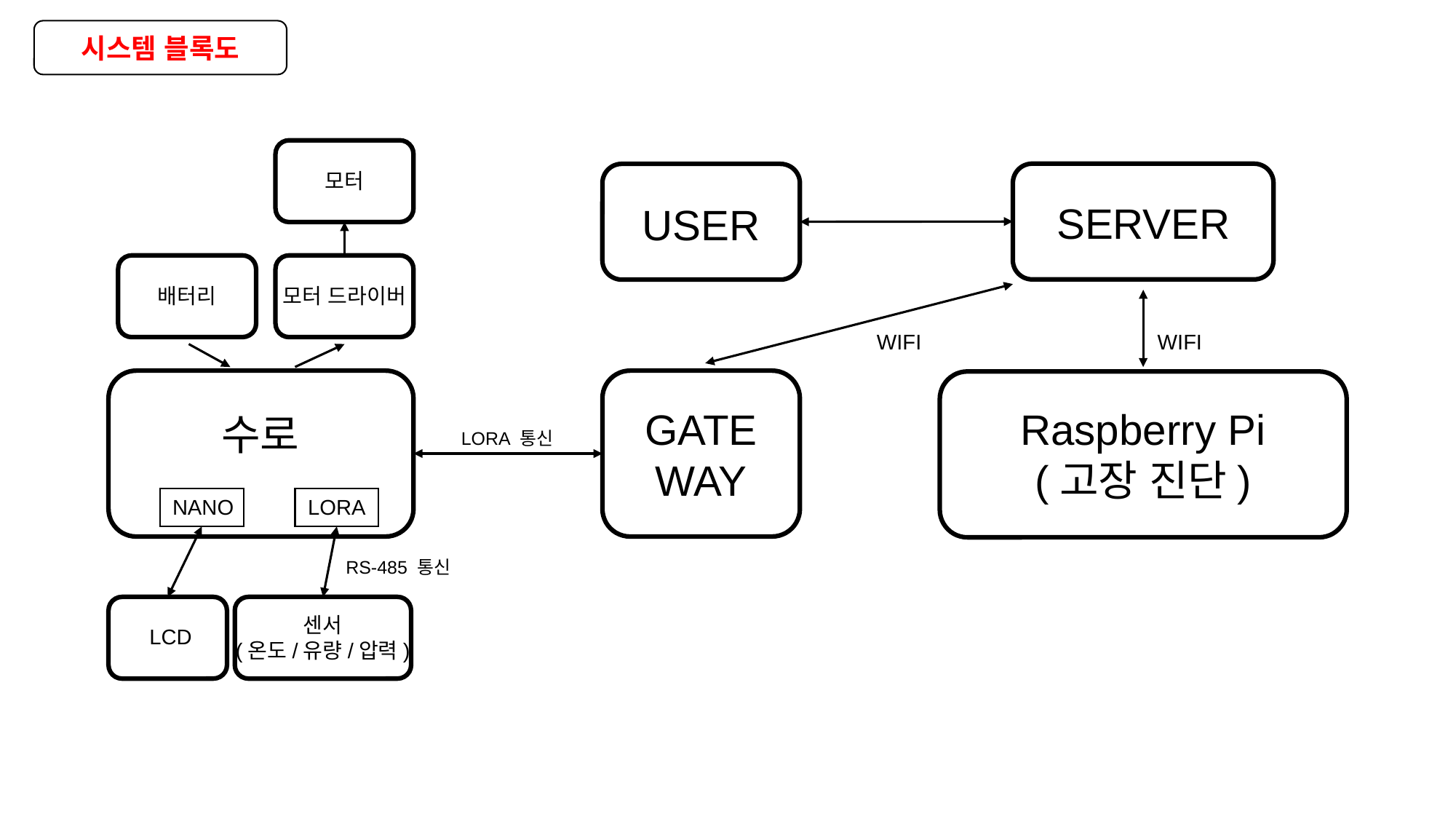

시스템 블록도

모터

SERVER

USER

배터리

모터 드라이버
WIFI
WIFI

수로
NANO

LORA

LCD

센서
(온도/유량/압력)

GATE
WAY

Raspberry Pi
(고장 진단)
LORA 통신
RS-485 통신